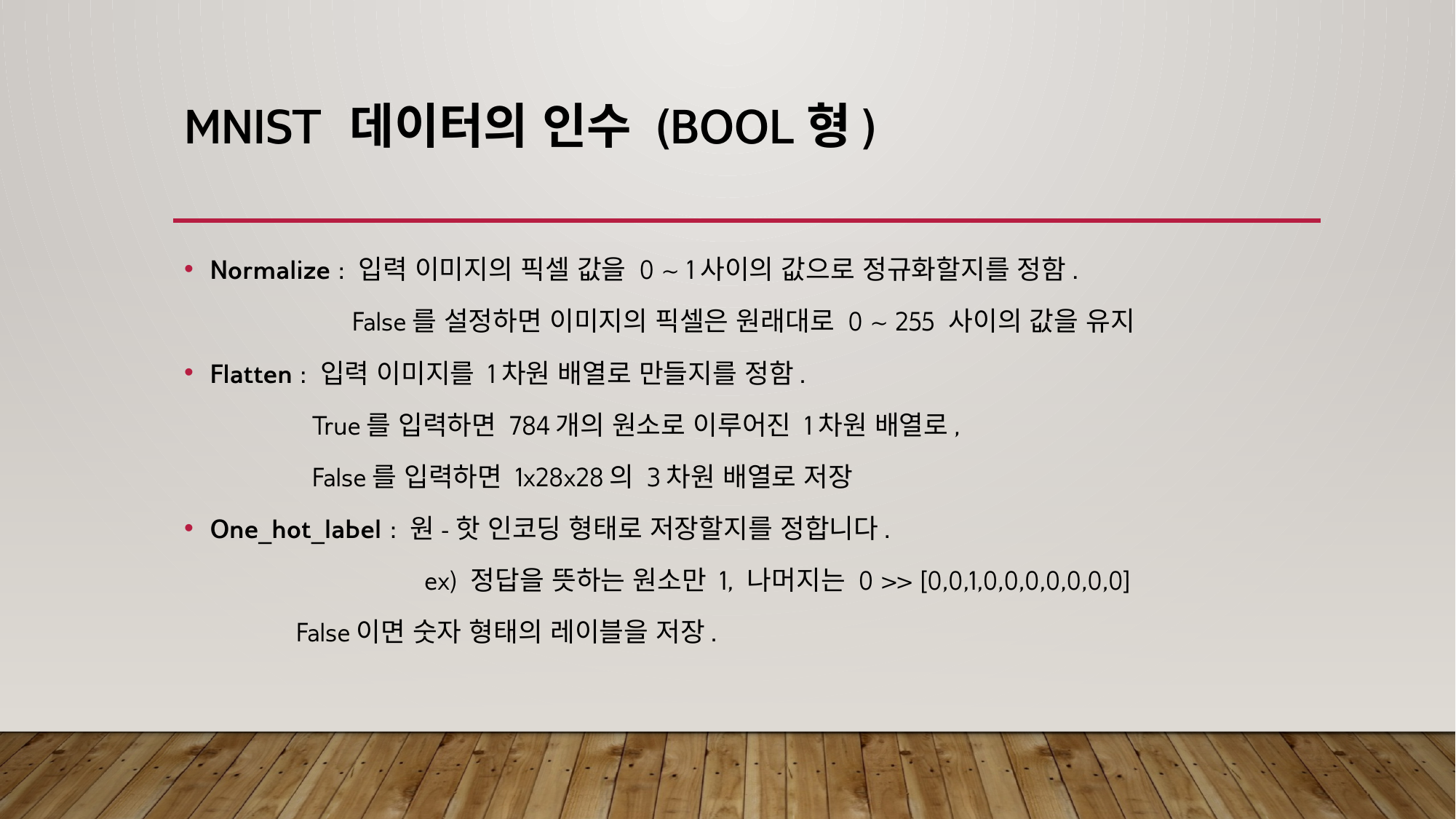

# MNIST 데이터의 인수 (Bool형)
Normalize : 입력 이미지의 픽셀 값을 0 ~ 1사이의 값으로 정규화할지를 정함.
	         False를 설정하면 이미지의 픽셀은 원래대로 0 ~ 255 사이의 값을 유지
Flatten : 입력 이미지를 1차원 배열로 만들지를 정함.
	    True를 입력하면 784개의 원소로 이루어진 1차원 배열로,
	    False를 입력하면 1x28x28의 3차원 배열로 저장
One_hot_label : 원-핫 인코딩 형태로 저장할지를 정합니다.
                              ex) 정답을 뜻하는 원소만 1, 나머지는 0 >> [0,0,1,0,0,0,0,0,0,0]
		  False이면 숫자 형태의 레이블을 저장.